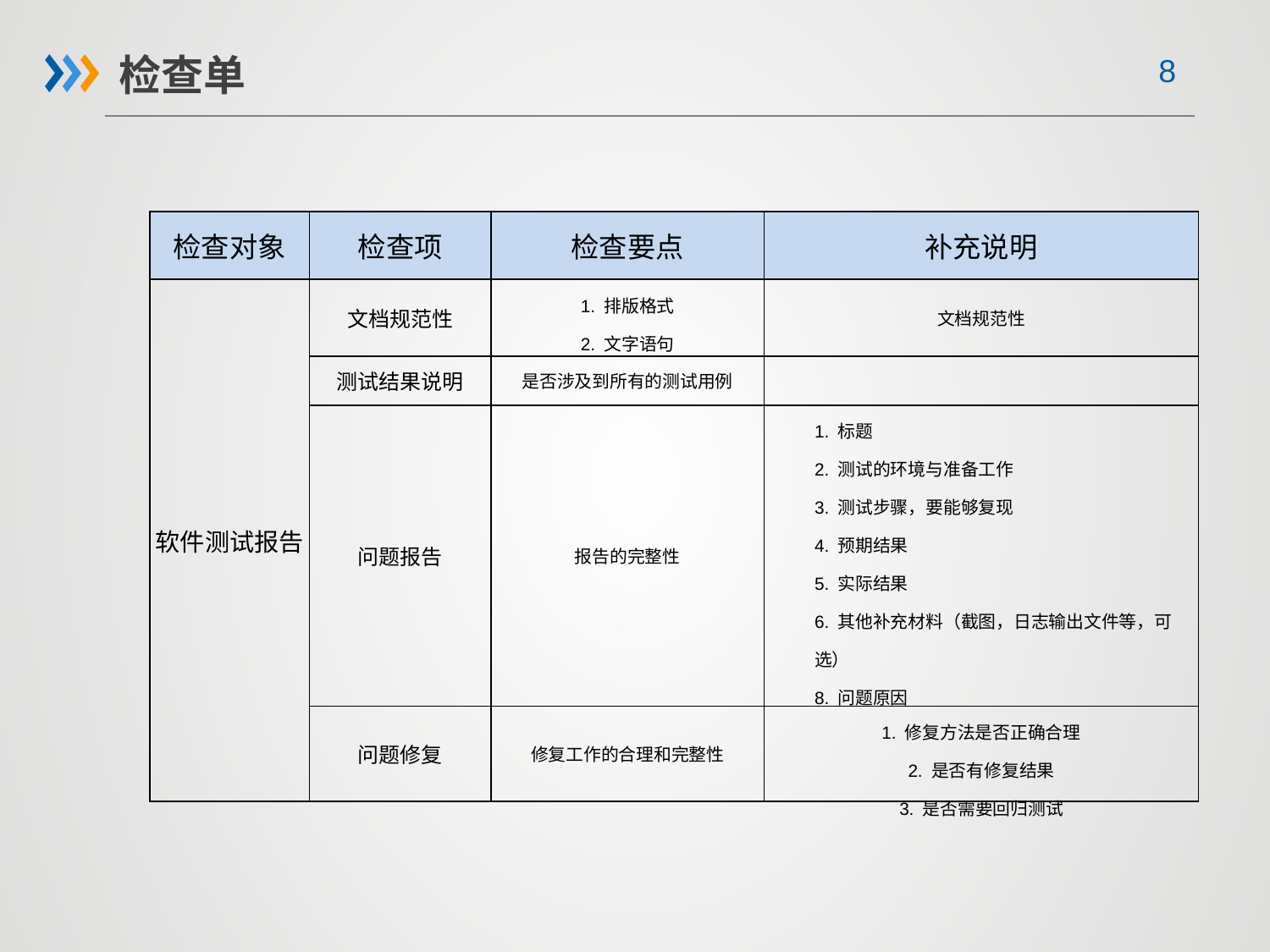

检查单
| 检查对象 | 检查项 | 检查要点 | 补充说明 |
| --- | --- | --- | --- |
| 软件测试报告 | 文档规范性 | 1. 排版格式 2. 文字语句 | 文档规范性 |
|  | 测试结果说明 | 是否涉及到所有的测试用例 |  |
|  | 问题报告 | 报告的完整性 | 1. 标题 2. 测试的环境与准备工作 3. 测试步骤，要能够复现 4. 预期结果 5. 实际结果 6. 其他补充材料（截图，日志输出文件等，可选） 8. 问题原因 |
|  | 问题修复 | 修复工作的合理和完整性 | 1. 修复方法是否正确合理 2. 是否有修复结果 3. 是否需要回归测试 |